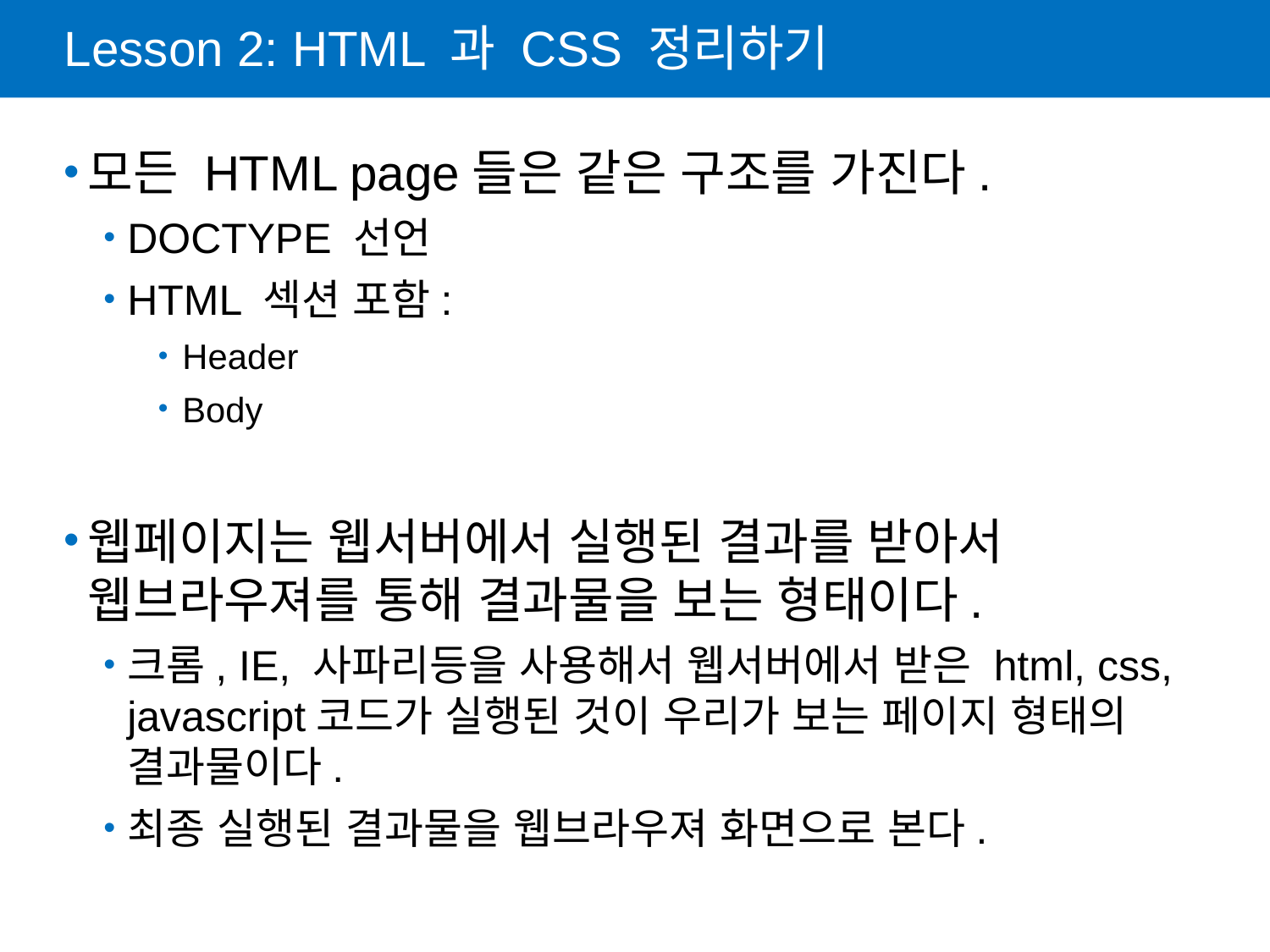

# Lesson 2: HTML 과 CSS 정리하기
모든 HTML page들은 같은 구조를 가진다.
DOCTYPE 선언
HTML 섹션 포함:
Header
Body

웹페이지는 웹서버에서 실행된 결과를 받아서 웹브라우져를 통해 결과물을 보는 형태이다.
크롬, IE, 사파리등을 사용해서 웹서버에서 받은 html, css, javascript코드가 실행된 것이 우리가 보는 페이지 형태의 결과물이다.
최종 실행된 결과물을 웹브라우져 화면으로 본다.